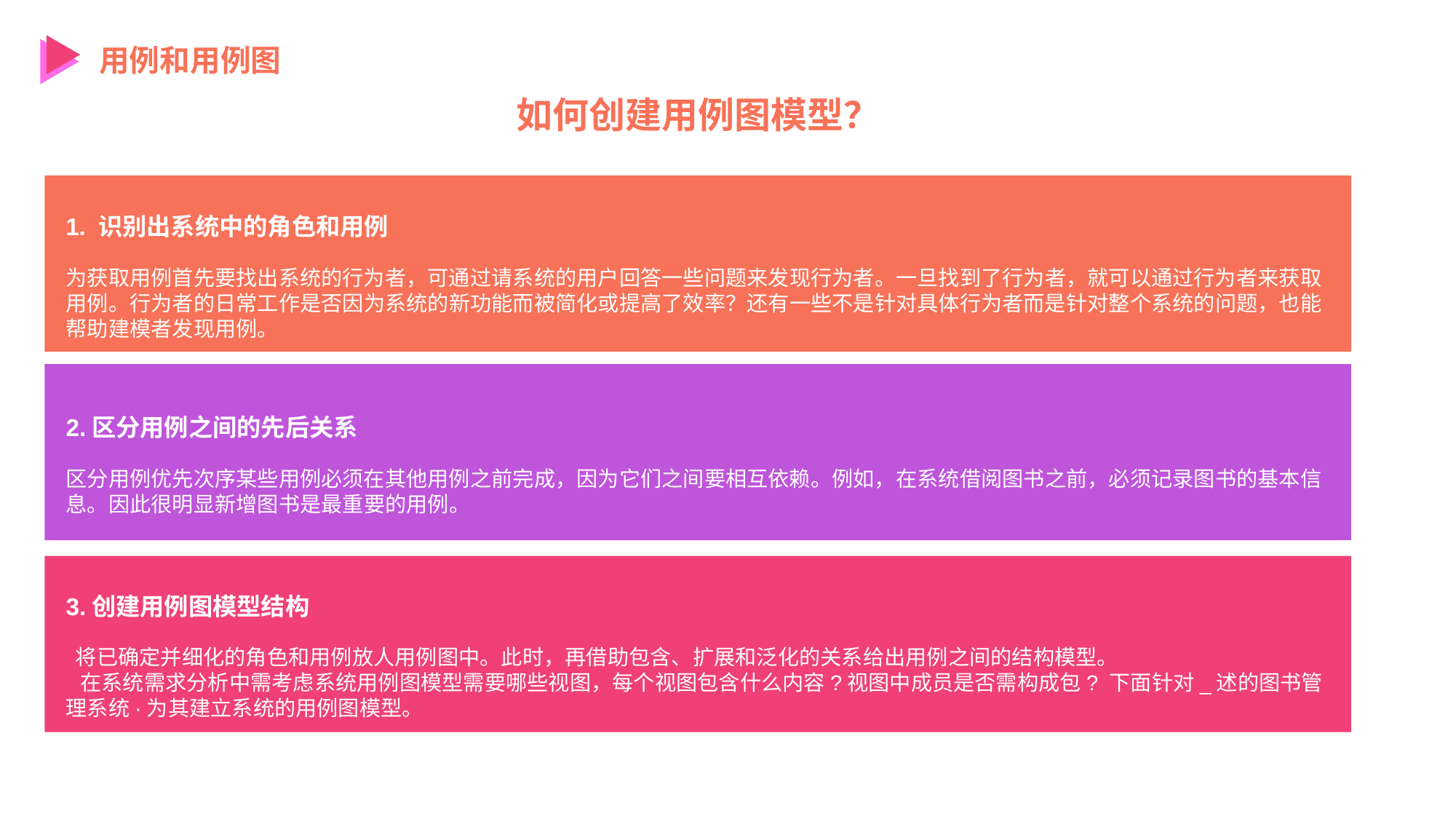

用例和用例图
如何创建用例图模型？

1. 识别出系统中的角色和用例
为获取用例首先要找出系统的行为者，可通过请系统的用户回答一些问题来发现行为者。一旦找到了行为者，就可以通过行为者来获取用例。行为者的日常工作是否因为系统的新功能而被简化或提高了效率？还有一些不是针对具体行为者而是针对整个系统的问题，也能帮助建模者发现用例。

2.区分用例之间的先后关系
区分用例优先次序某些用例必须在其他用例之前完成，因为它们之间要相互依赖。例如，在系统借阅图书之前，必须记录图书的基本信息。因此很明显新增图书是最重要的用例。

3.创建用例图模型结构
 将已确定并细化的角色和用例放人用例图中。此时，再借助包含、扩展和泛化的关系给出用例之间的结构模型。
  在系统需求分析中需考虑系统用例图模型需要哪些视图，每个视图包含什么内容?视图中成员是否需构成包? 下面针对_述的图书管理系统·为其建立系统的用例图模型。